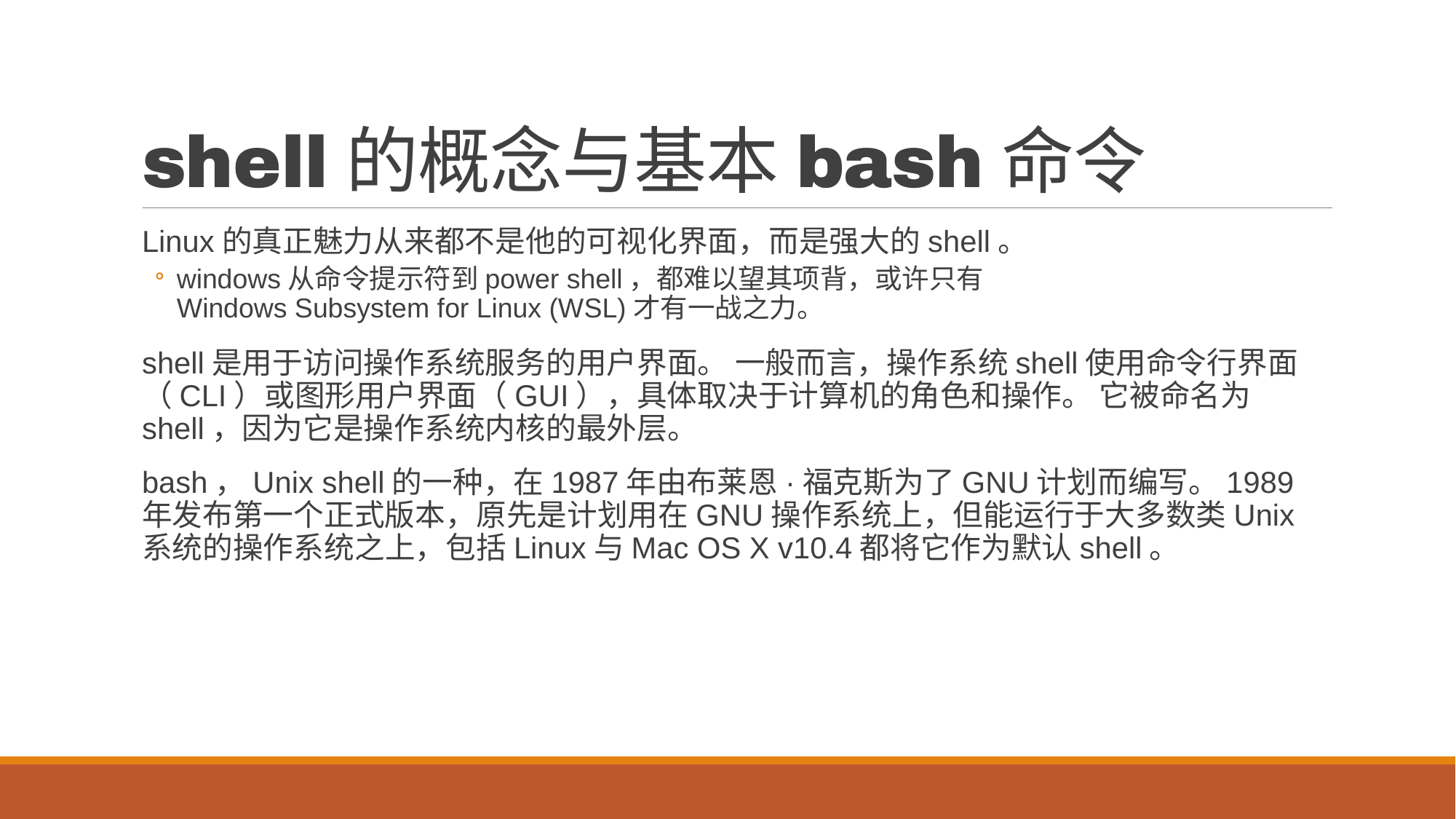

# shell的概念与基本bash命令
Linux的真正魅力从来都不是他的可视化界面，而是强大的shell。
windows从命令提示符到power shell，都难以望其项背，或许只有Windows Subsystem for Linux (WSL)才有一战之力。
shell是用于访问操作系统服务的用户界面。 一般而言，操作系统shell使用命令行界面（CLI）或图形用户界面（GUI），具体取决于计算机的角色和操作。 它被命名为shell，因为它是操作系统内核的最外层。
bash，Unix shell的一种，在1987年由布莱恩·福克斯为了GNU计划而编写。1989年发布第一个正式版本，原先是计划用在GNU操作系统上，但能运行于大多数类Unix系统的操作系统之上，包括Linux与Mac OS X v10.4都将它作为默认shell。